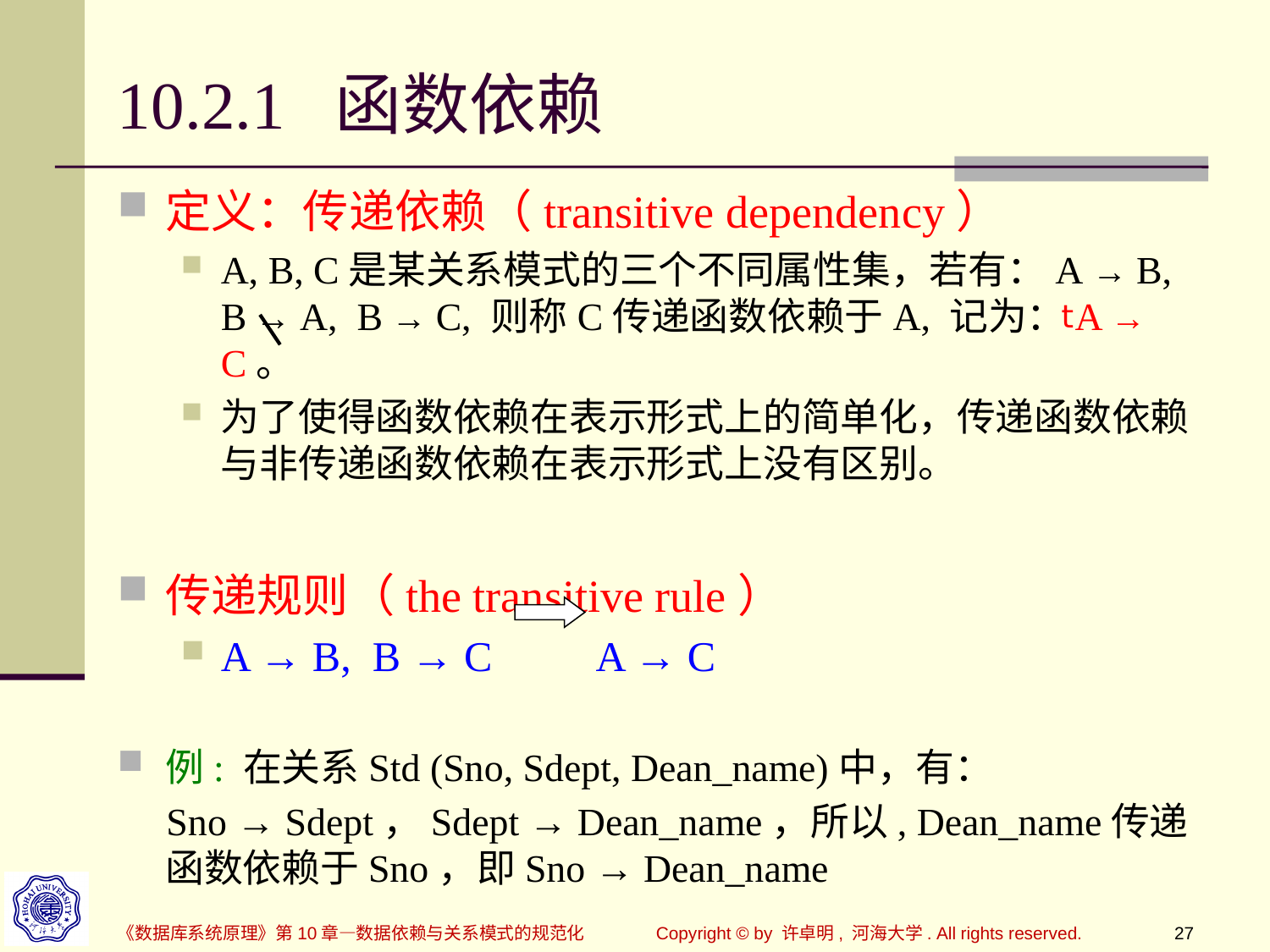

# 10.2.1  函数依赖
定义：传递依赖（transitive dependency）
A, B, C是某关系模式的三个不同属性集，若有：A → B,
B → A,  B → C, 则称C传递函数依赖于A, 记为：A → C。
为了使得函数依赖在表示形式上的简单化，传递函数依赖与非传递函数依赖在表示形式上没有区别。

传递规则（the transitive rule）
A → B,  B → C          A → C

例: 在关系Std (Sno, Sdept, Dean_name)中，有：
     Sno → Sdept，Sdept → Dean_name，所以, Dean_name传递函数依赖于Sno，即Sno → Dean_name
t

《数据库系统原理》第10章—数据依赖与关系模式的规范化
Copyright © by 许卓明, 河海大学. All rights reserved.
27